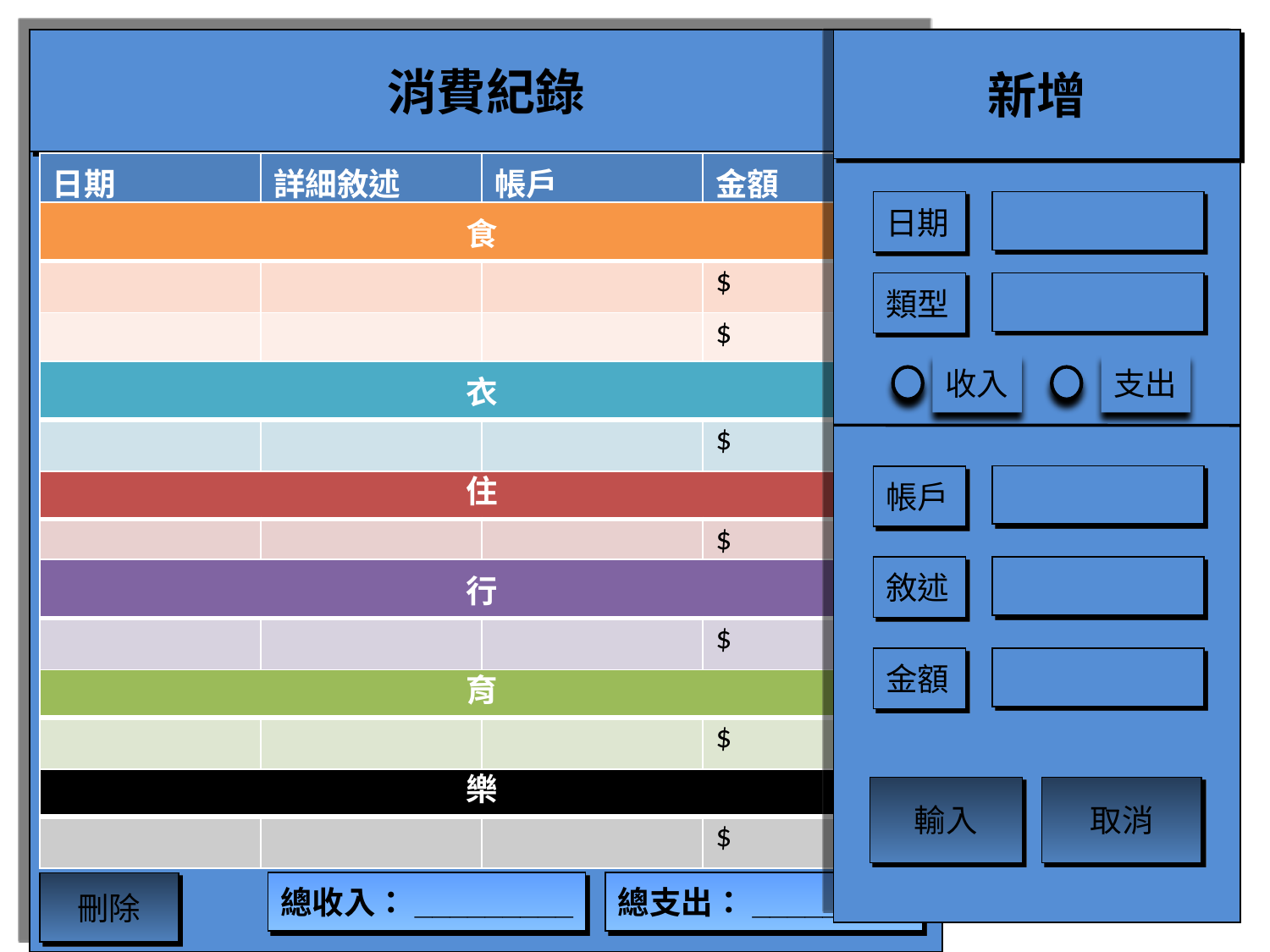

消費紀錄
新增

輸入
取消
日期
類型

收入
支出

帳戶
敘述

金額

#
| 日期 | 詳細敘述 | 帳戶 | 金額 |
| --- | --- | --- | --- |
| 食 |  |  |  |
| --- | --- | --- | --- |
|  |  |  | $ |
|  |  |  | $ |
| 衣 |  |  |  |
| --- | --- | --- | --- |
|  |  |  | $ |
| 住 |  |  |  |
| --- | --- | --- | --- |
|  |  |  | $ |
| 行 |  |  |  |
| --- | --- | --- | --- |
|  |  |  | $ |
| 育 |  |  |  |
| --- | --- | --- | --- |
|  |  |  | $ |
| 樂 |  |  |  |
| --- | --- | --- | --- |
|  |  |  | $ |
刪除
總收入：_________
總支出：_________